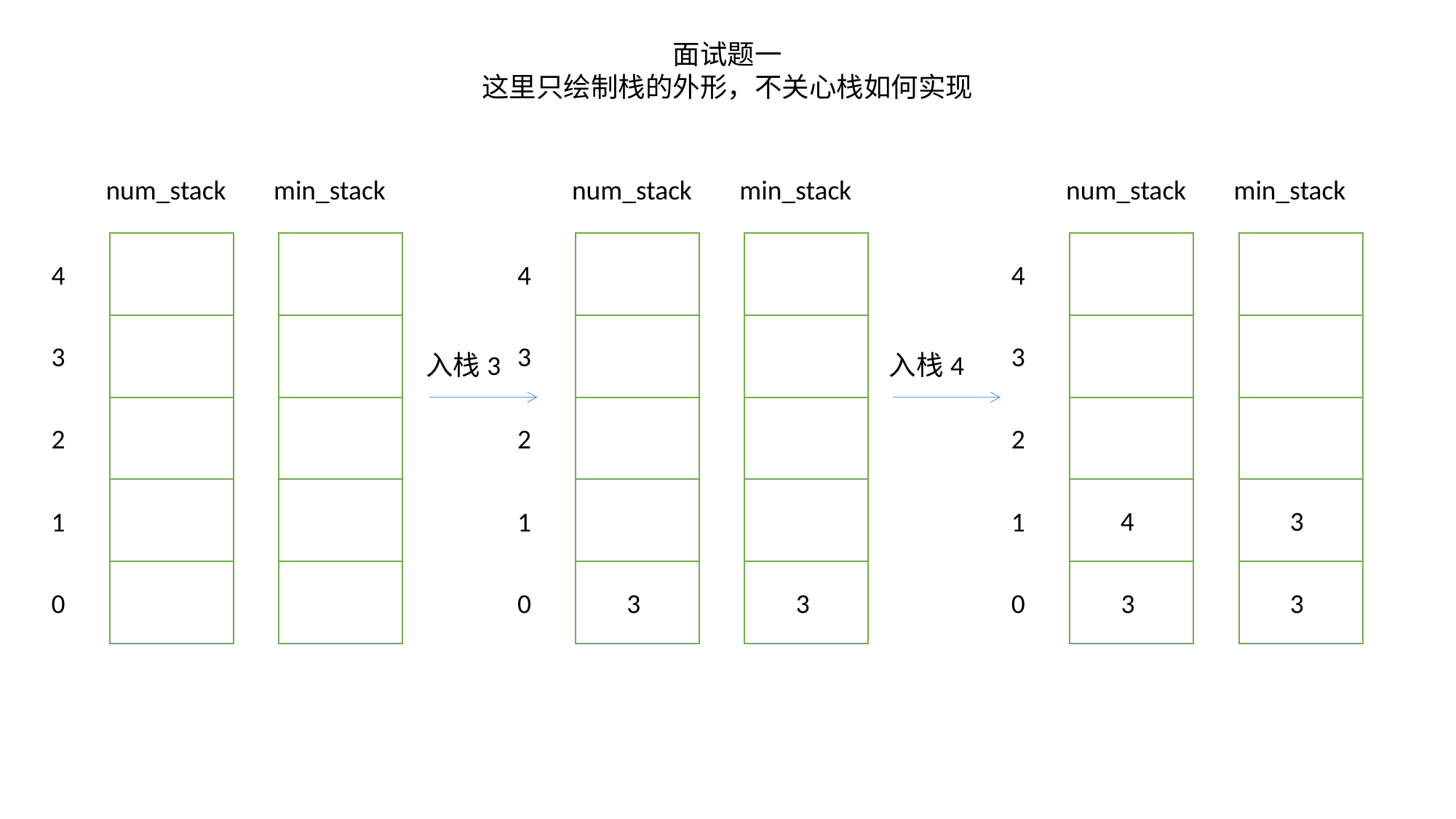

面试题一
这里只绘制栈的外形，不关心栈如何实现

num_stack
min_stack

4
3

2
1
0
num_stack
min_stack

4
3

2
1
0
3
3
num_stack
min_stack

4
3

2
1
0
3
3
入栈3
入栈4
4
3